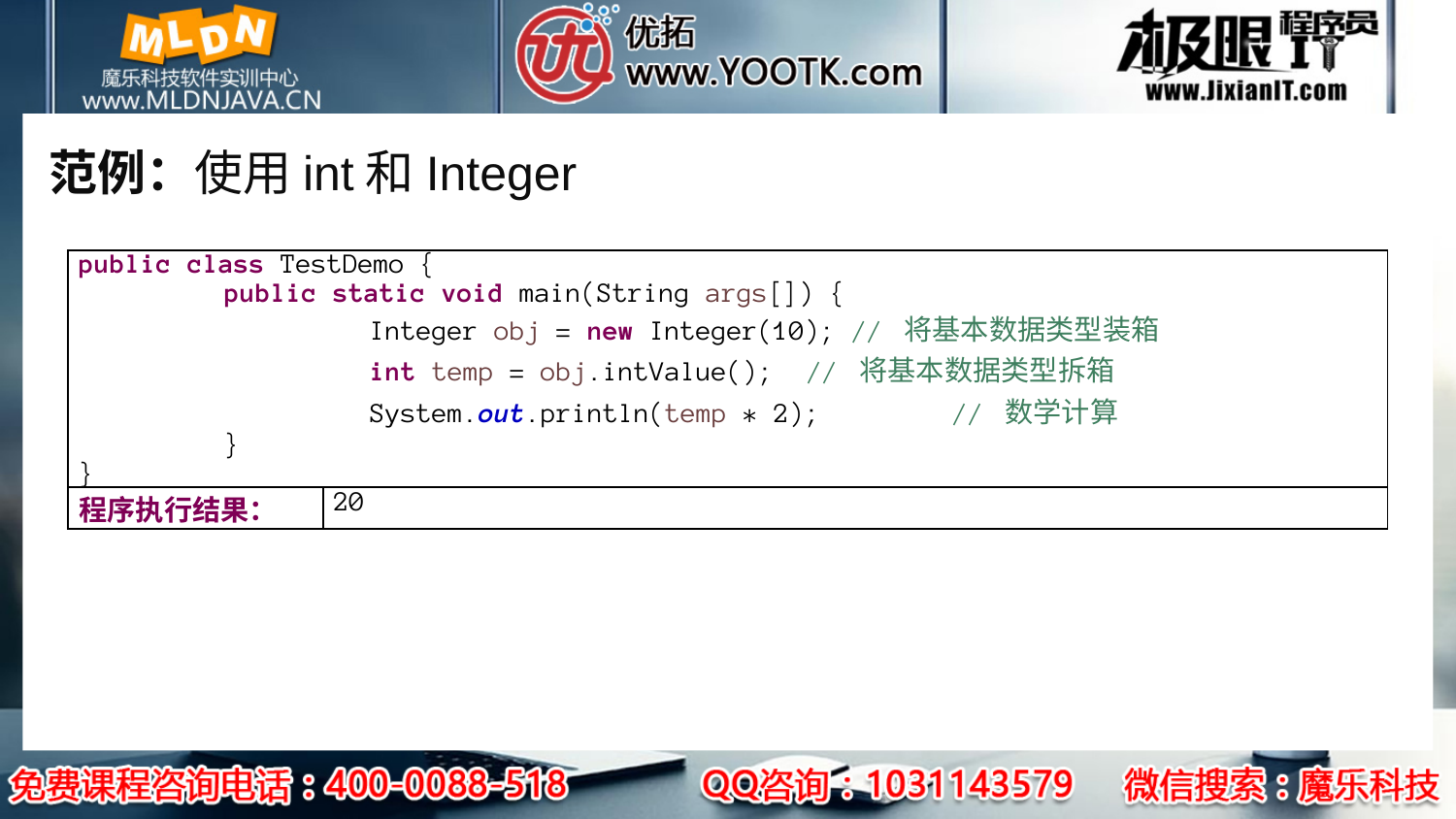

# 范例：使用int和Integer
| public class TestDemo { public static void main(String args[]) { Integer obj = new Integer(10); // 将基本数据类型装箱 int temp = obj.intValue(); // 将基本数据类型拆箱 System.out.println(temp \* 2); // 数学计算 } } |  |
| --- | --- |
| 程序执行结果： | 20 |